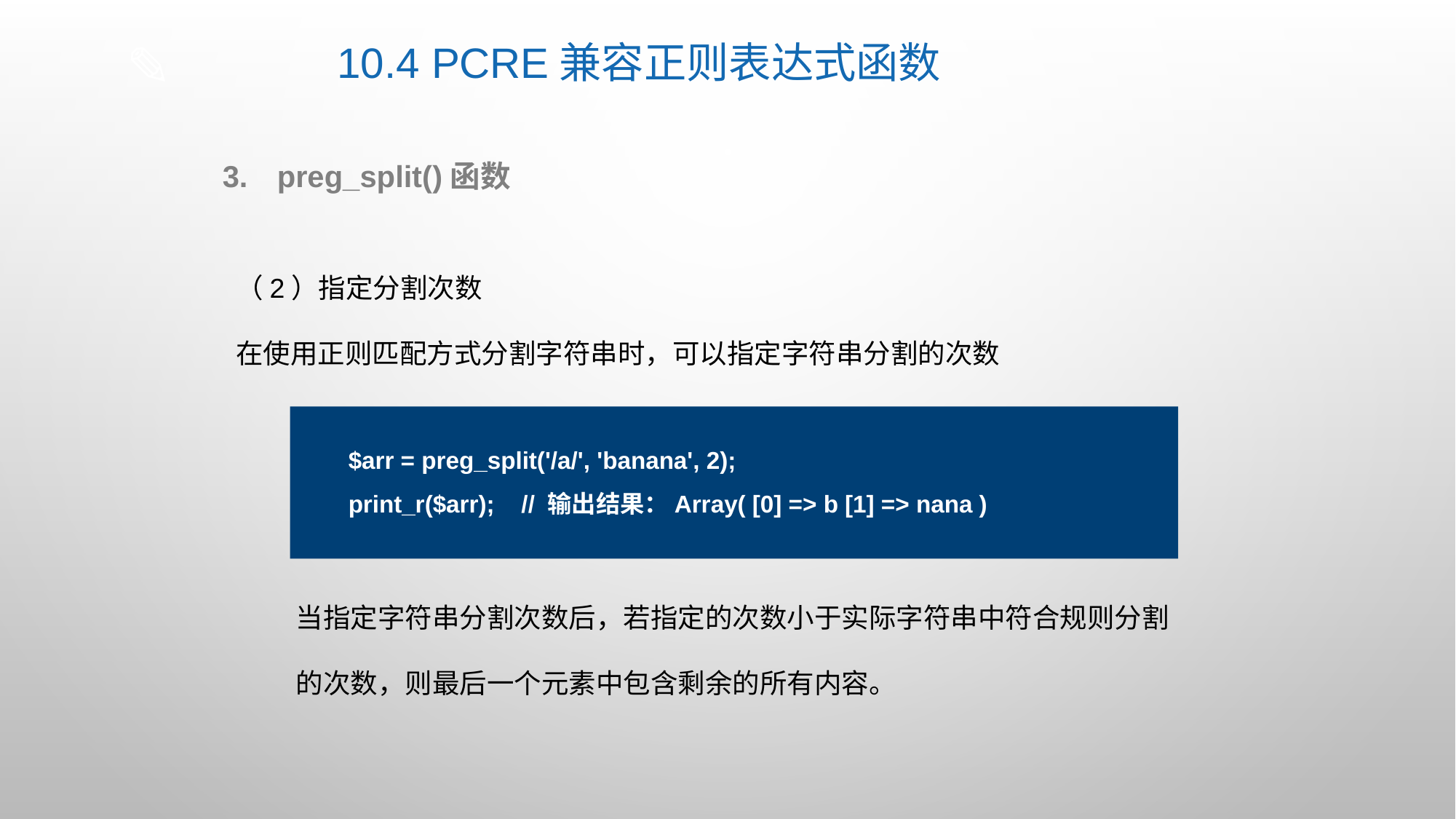

# 10.4 PCRE兼容正则表达式函数
preg_split()函数
（2）指定分割次数
在使用正则匹配方式分割字符串时，可以指定字符串分割的次数

$arr = preg_split('/a/', 'banana', 2);
print_r($arr);    // 输出结果：Array( [0] => b [1] => nana )
当指定字符串分割次数后，若指定的次数小于实际字符串中符合规则分割的次数，则最后一个元素中包含剩余的所有内容。